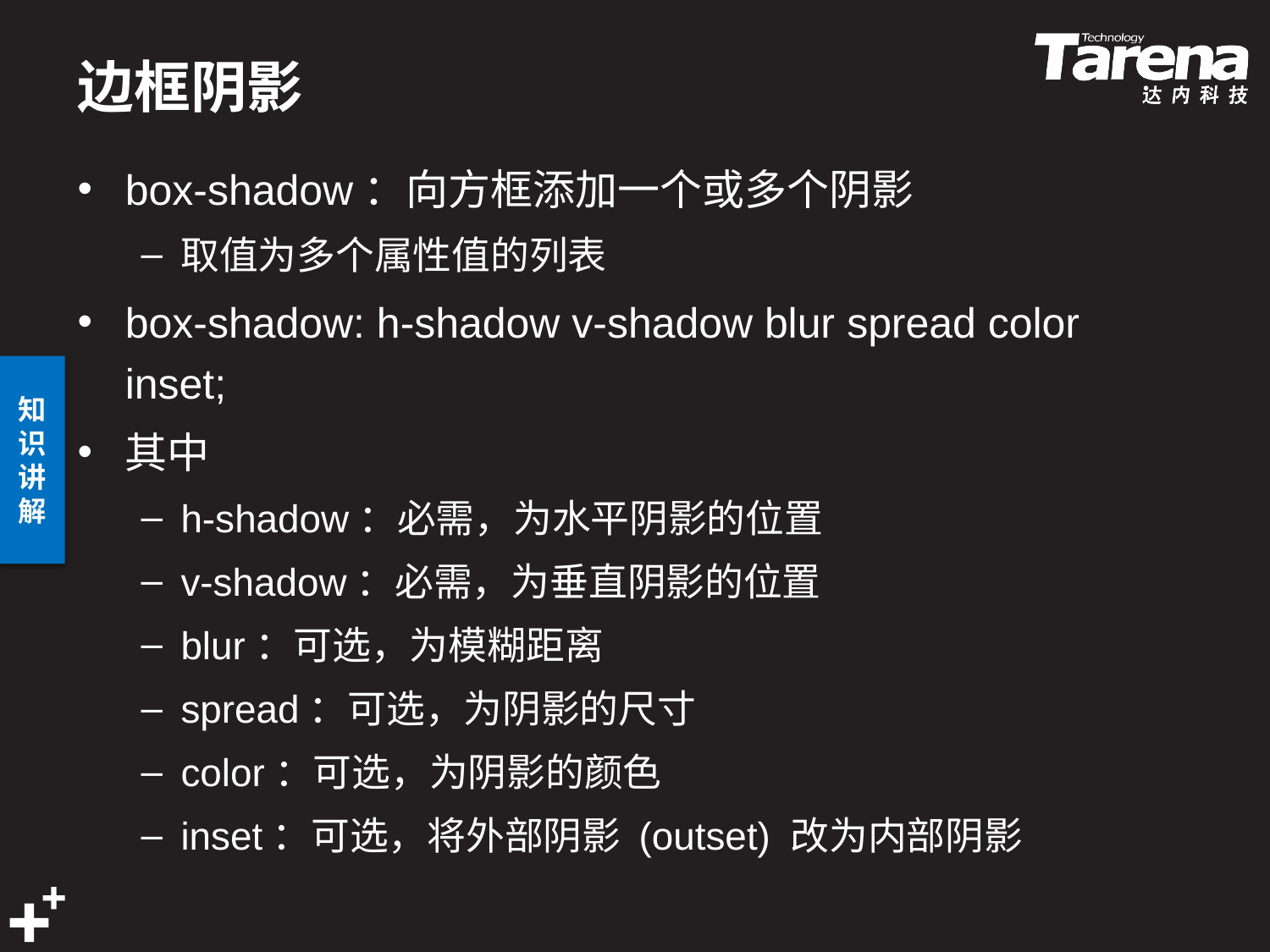

# 边框阴影
box-shadow：向方框添加一个或多个阴影
取值为多个属性值的列表
box-shadow: h-shadow v-shadow blur spread color inset;
其中
h-shadow：必需，为水平阴影的位置
v-shadow：必需，为垂直阴影的位置
blur：可选，为模糊距离
spread：可选，为阴影的尺寸
color：可选，为阴影的颜色
inset：可选，将外部阴影 (outset) 改为内部阴影